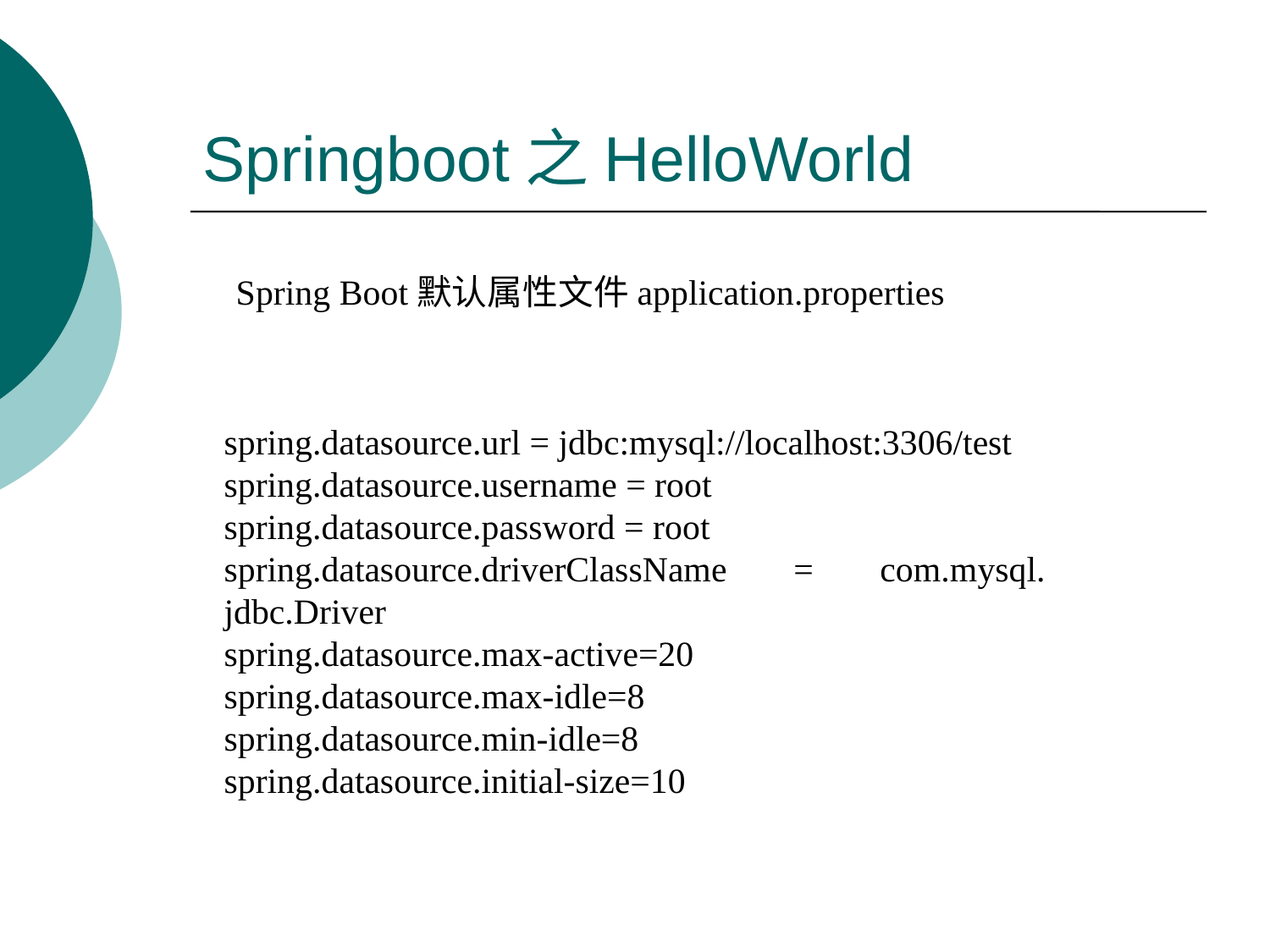

# Springboot之HelloWorld
Spring Boot默认属性文件application.properties
spring.datasource.url = jdbc:mysql://localhost:3306/test
spring.datasource.username = root
spring.datasource.password = root
spring.datasource.driverClassName = com.mysql. jdbc.Driver
spring.datasource.max-active=20
spring.datasource.max-idle=8
spring.datasource.min-idle=8
spring.datasource.initial-size=10